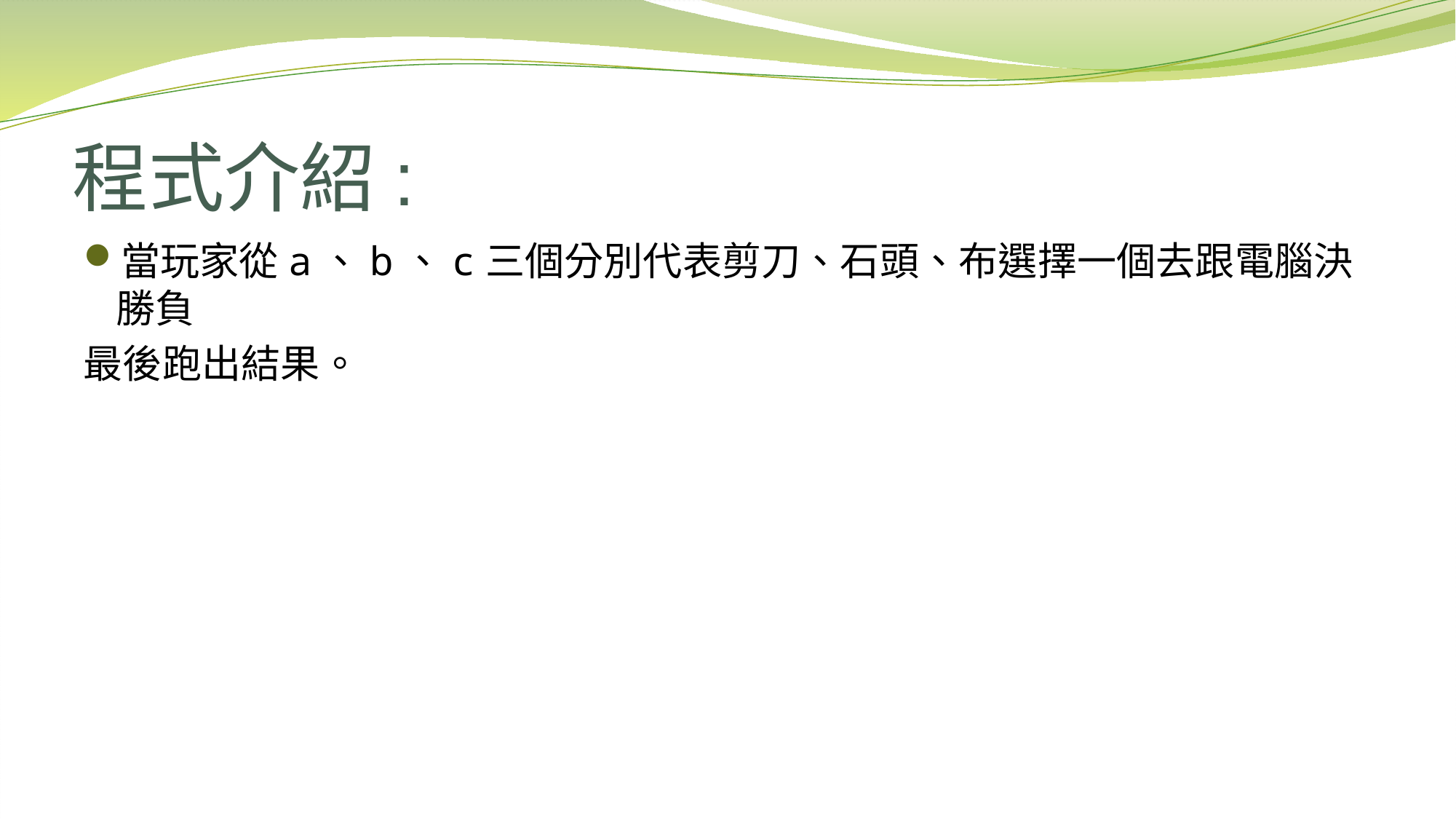

# 程式介紹:
當玩家從a、b、c三個分別代表剪刀、石頭、布選擇一個去跟電腦決勝負
最後跑出結果。